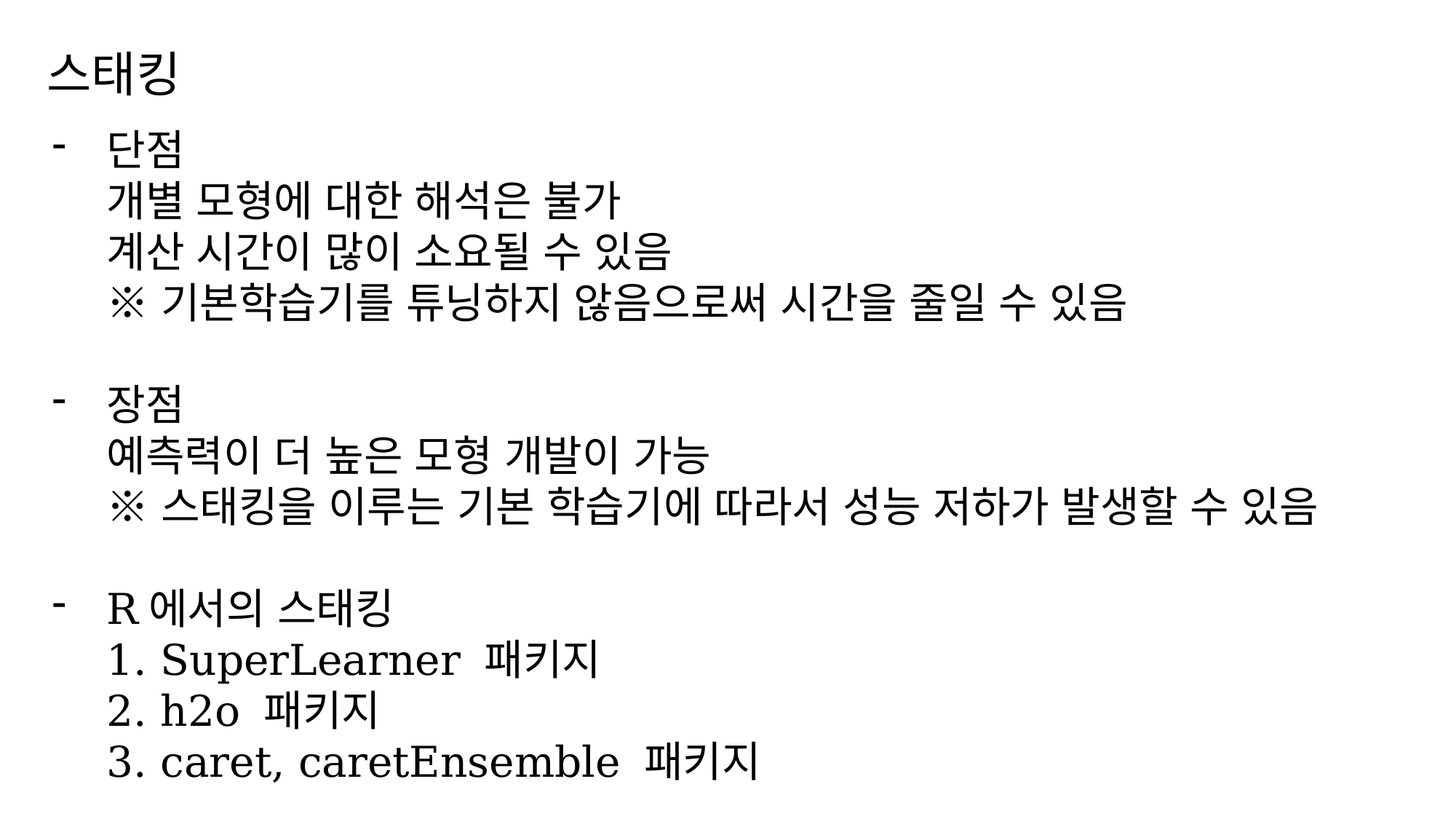

스태킹
단점
개별 모형에 대한 해석은 불가
계산 시간이 많이 소요될 수 있음
※ 기본학습기를 튜닝하지 않음으로써 시간을 줄일 수 있음
장점
예측력이 더 높은 모형 개발이 가능
※ 스태킹을 이루는 기본 학습기에 따라서 성능 저하가 발생할 수 있음
R에서의 스태킹
1. SuperLearner 패키지
2. h2o 패키지
3. caret, caretEnsemble 패키지